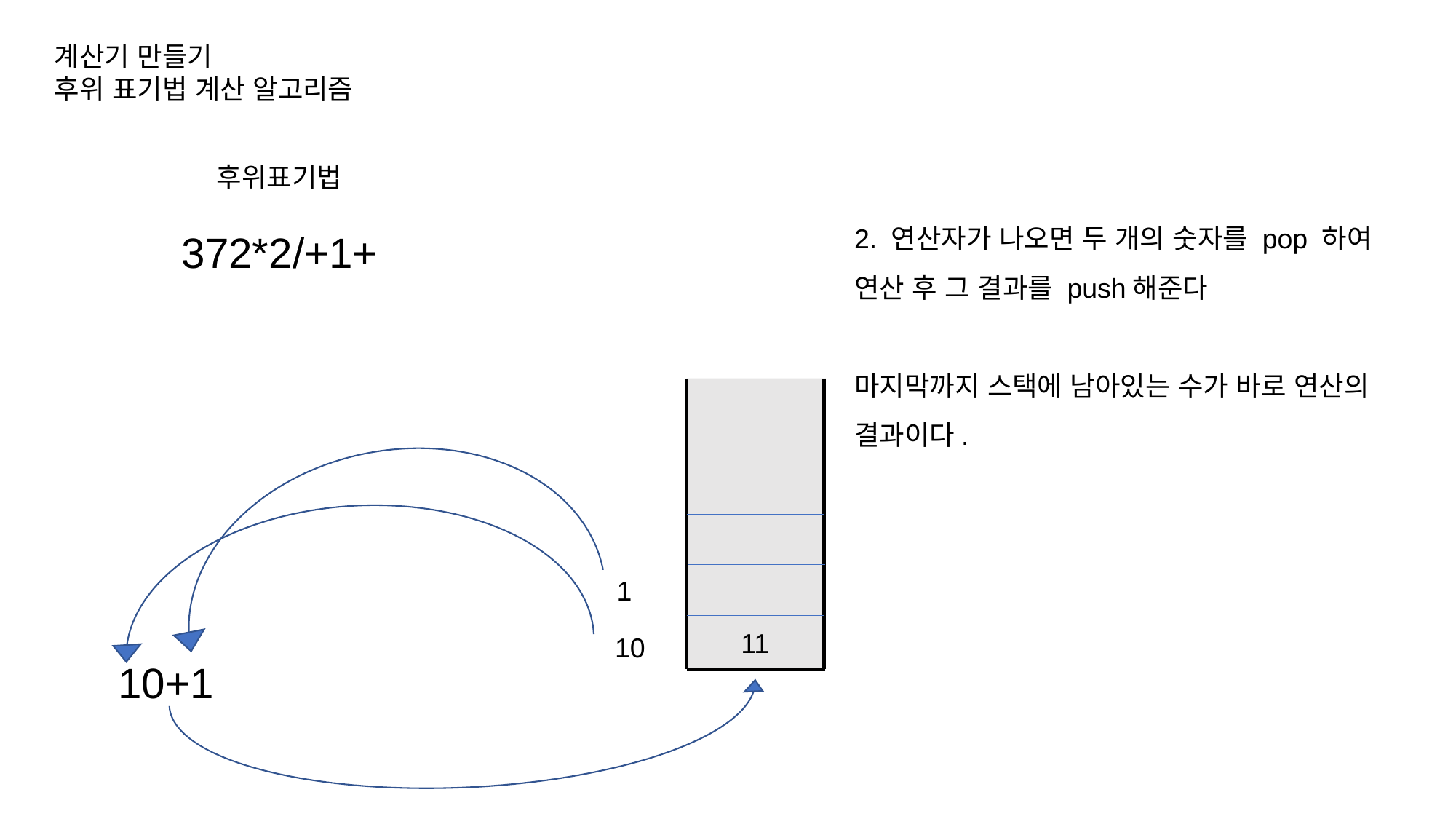

계산기 만들기
후위 표기법 계산 알고리즘
후위표기법

372*2/+1+
2. 연산자가 나오면 두 개의 숫자를 pop 하여 연산 후 그 결과를 push해준다

마지막까지 스택에 남아있는 수가 바로 연산의 결과이다.

1
11
10
10+1